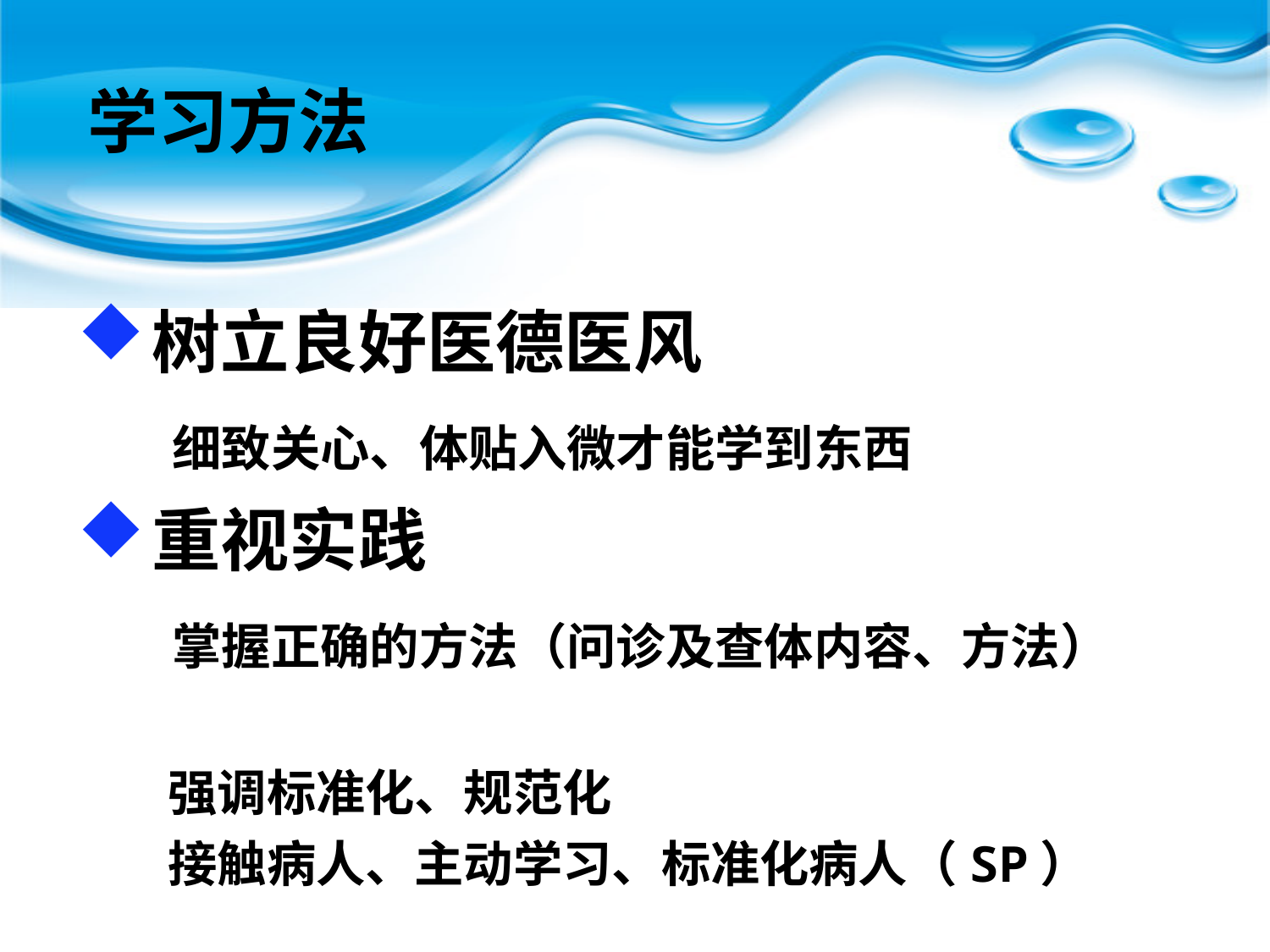

学习方法
树立良好医德医风
     细致关心、体贴入微才能学到东西
重视实践
     掌握正确的方法（问诊及查体内容、方法）
       强调标准化、规范化
       接触病人、主动学习、标准化病人（SP）